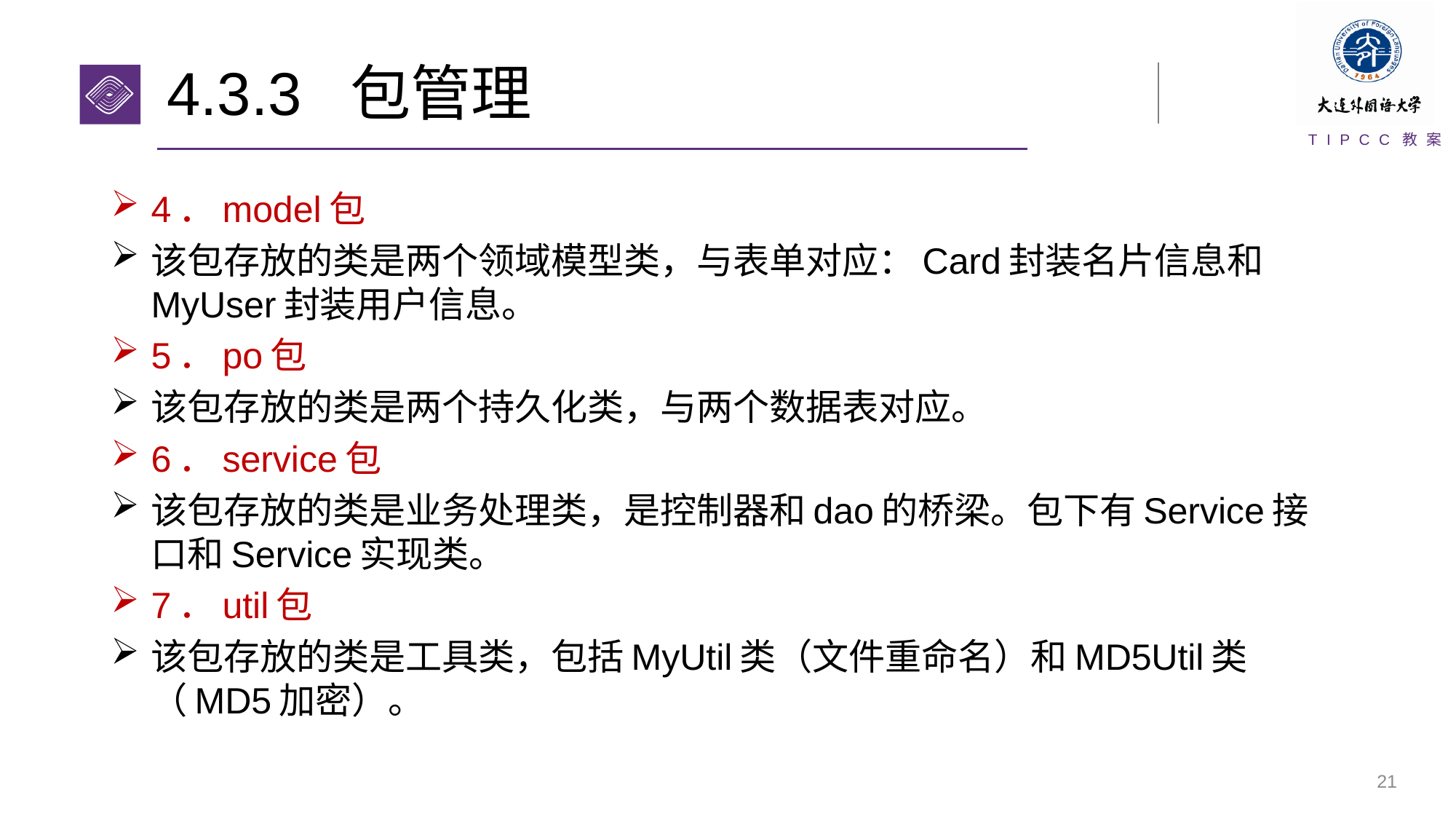

# 4.3.3  包管理
4．model包
该包存放的类是两个领域模型类，与表单对应：Card封装名片信息和MyUser封装用户信息。
5．po包
该包存放的类是两个持久化类，与两个数据表对应。
6．service包
该包存放的类是业务处理类，是控制器和dao的桥梁。包下有Service接口和Service实现类。
7．util包
该包存放的类是工具类，包括MyUtil类（文件重命名）和MD5Util类（MD5加密）。

21